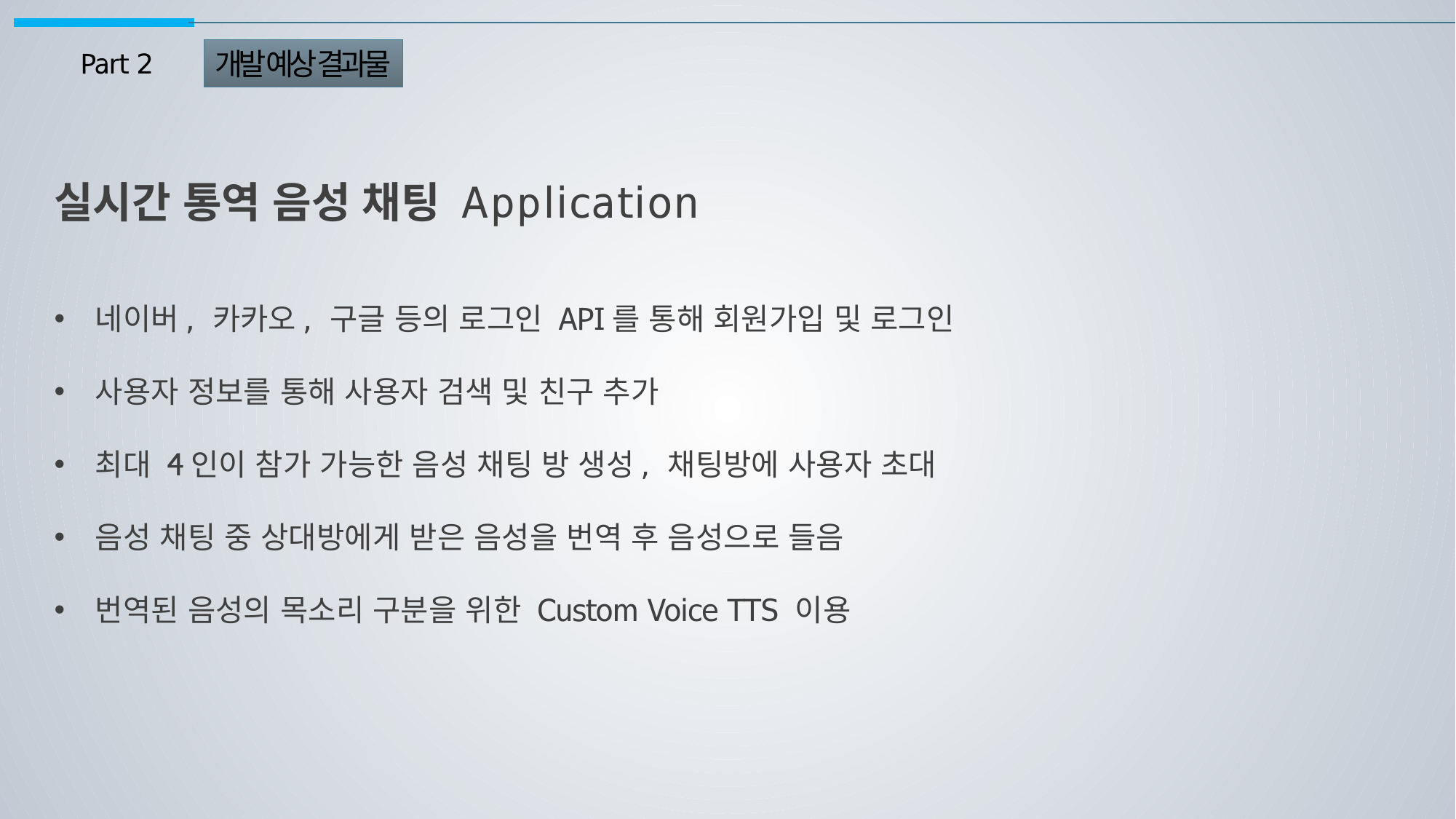

개발 예상 결과물
Part 2
실시간 통역 음성 채팅 Application

네이버, 카카오, 구글 등의 로그인 API를 통해 회원가입 및 로그인

사용자 정보를 통해 사용자 검색 및 친구 추가

최대 4인이 참가 가능한 음성 채팅 방 생성, 채팅방에 사용자 초대

음성 채팅 중 상대방에게 받은 음성을 번역 후 음성으로 들음

번역된 음성의 목소리 구분을 위한 Custom Voice TTS 이용